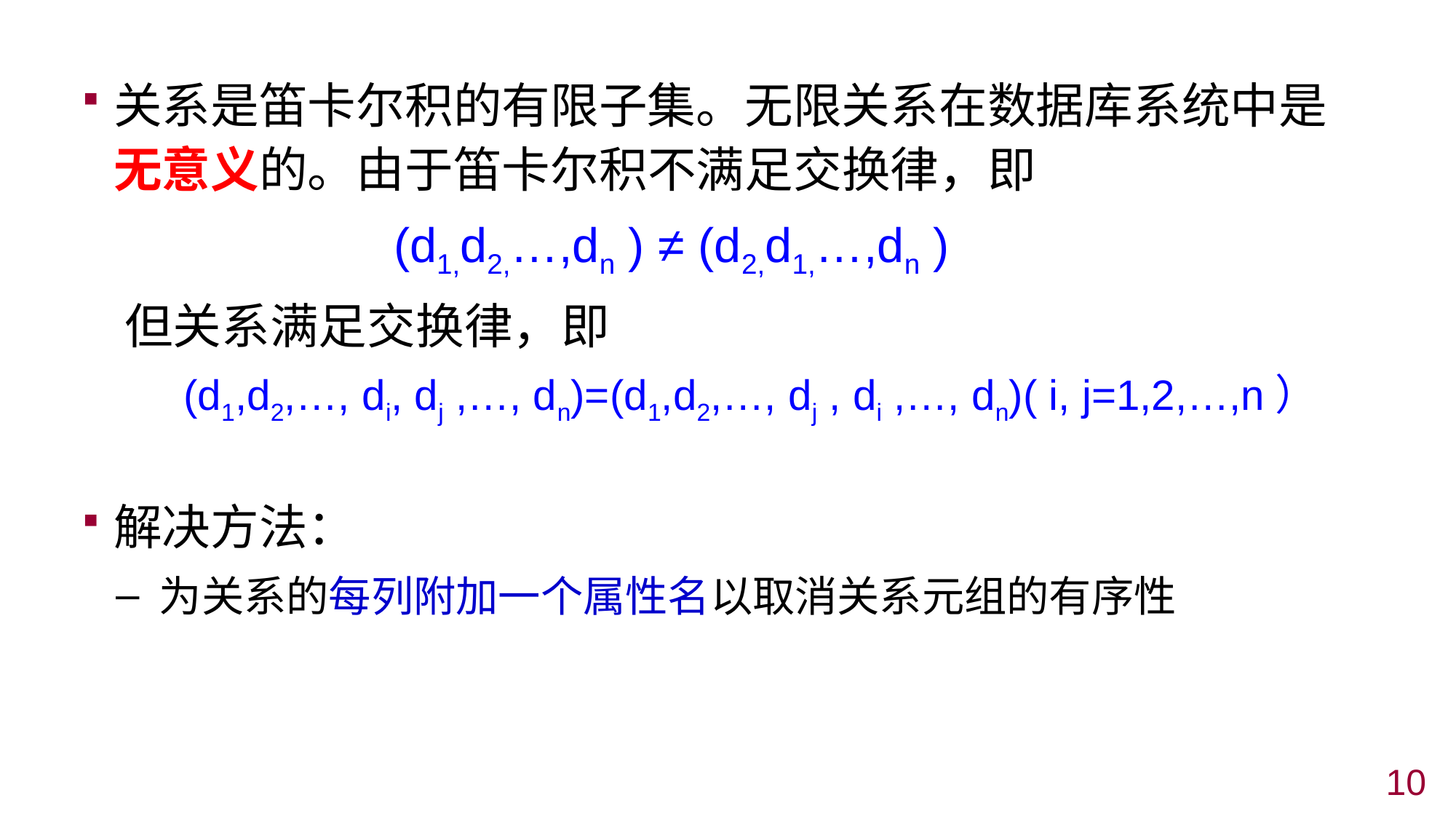

关系是笛卡尔积的有限子集。无限关系在数据库系统中是无意义的。由于笛卡尔积不满足交换律，即
                    (d1,d2,…,dn ) ≠ (d2,d1,…,dn )
但关系满足交换律，即
     (d1,d2,…, di, dj ,…, dn)=(d1,d2,…, dj , di ,…, dn)( i, j=1,2,…,n）

解决方法：
为关系的每列附加一个属性名以取消关系元组的有序性

10